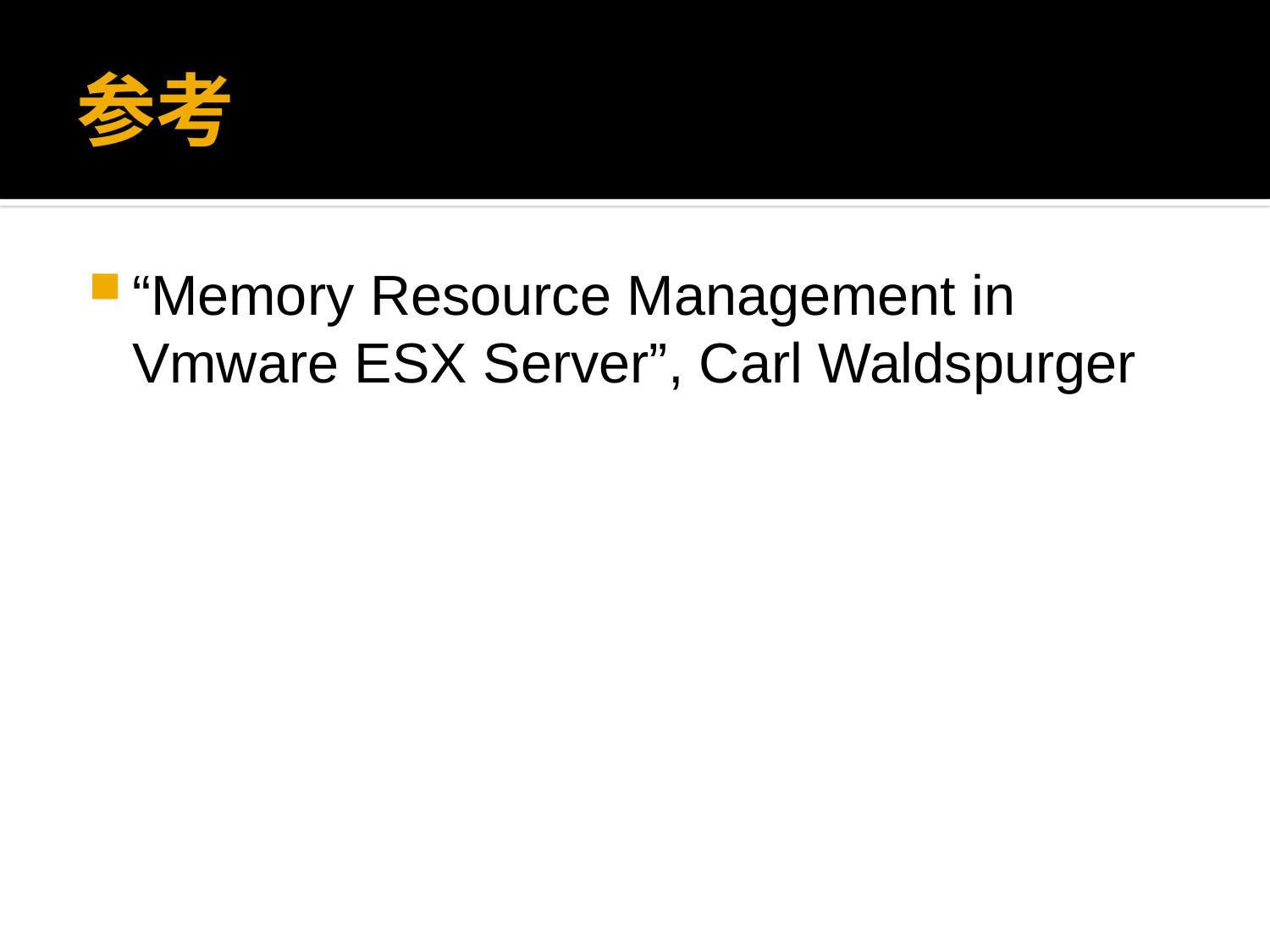

# 参考
“Memory Resource Management in Vmware ESX Server”, Carl Waldspurger